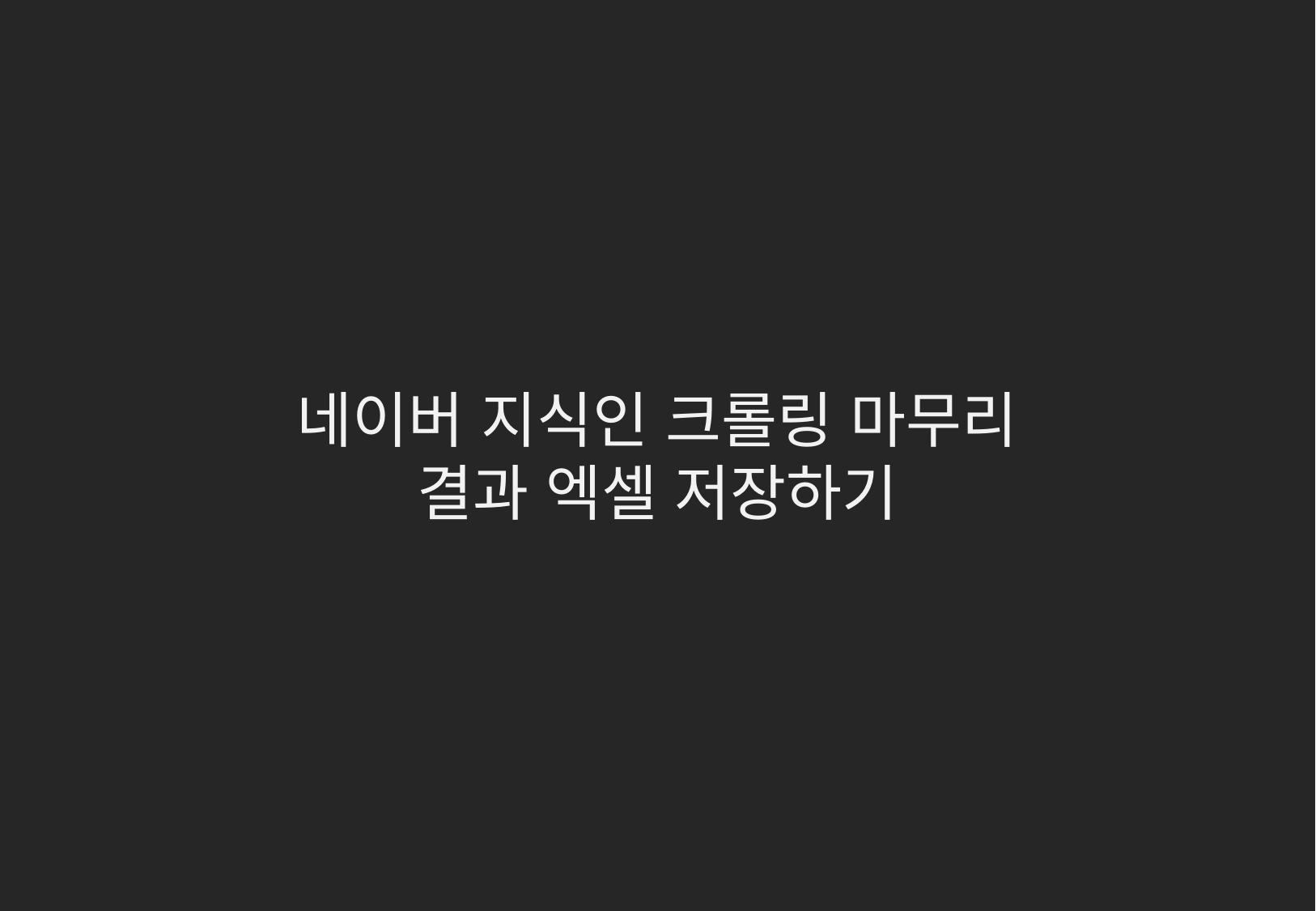

네이버 지식인 크롤링 마무리
결과 엑셀 저장하기